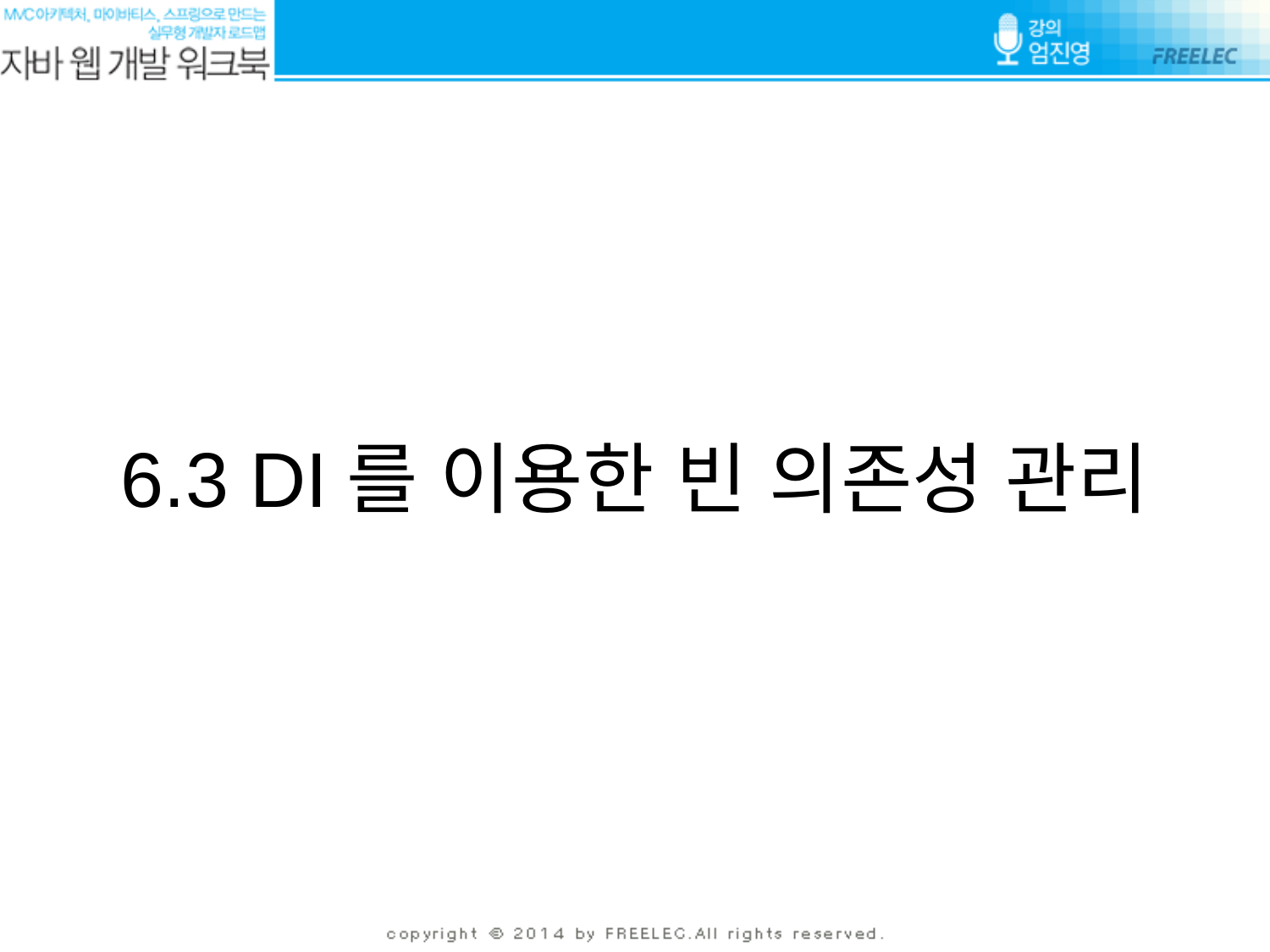

# 6.3 DI를 이용한 빈 의존성 관리